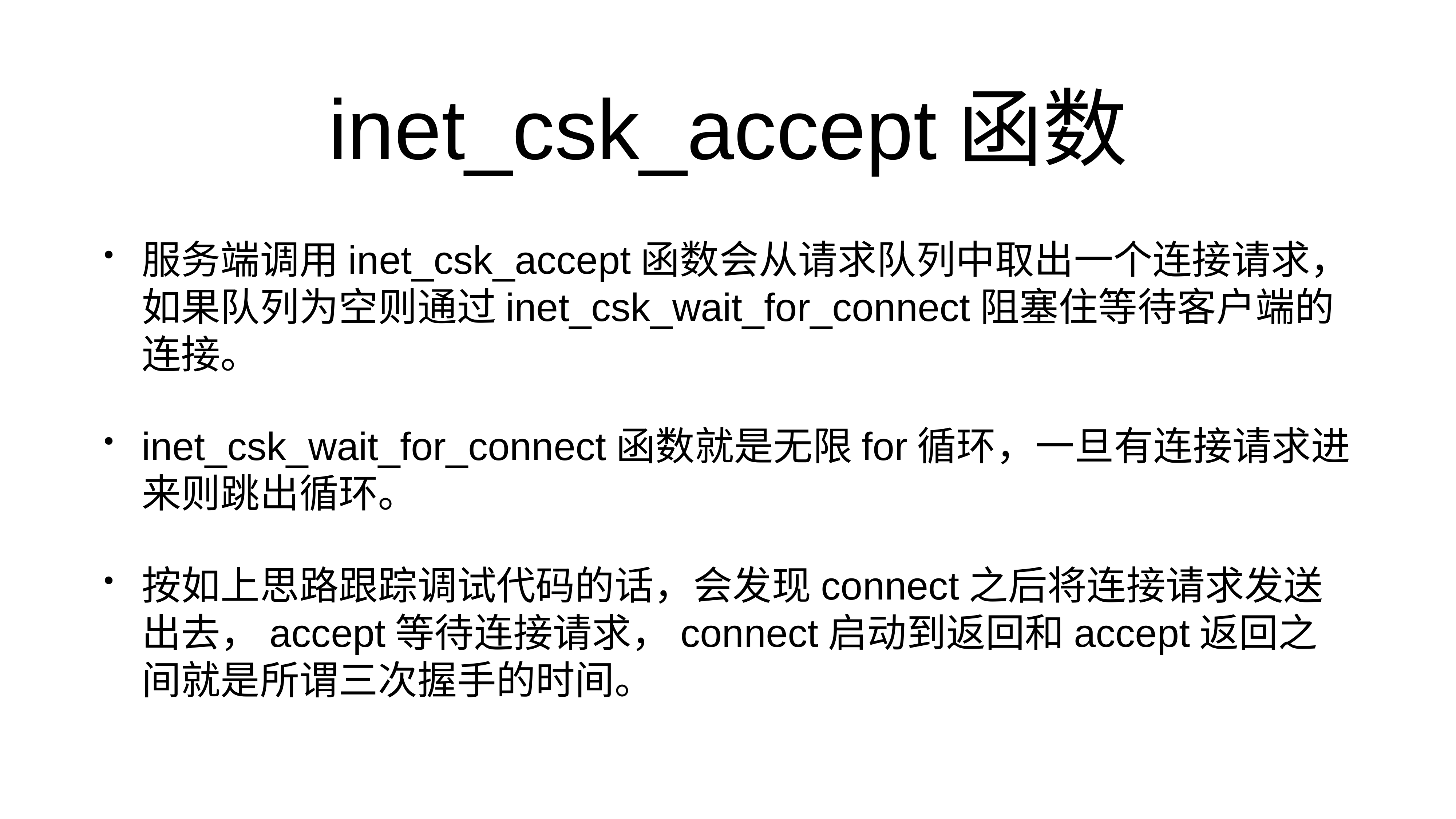

# inet_csk_accept函数
服务端调用inet_csk_accept函数会从请求队列中取出一个连接请求，如果队列为空则通过inet_csk_wait_for_connect阻塞住等待客户端的连接。
inet_csk_wait_for_connect函数就是无限for循环，一旦有连接请求进来则跳出循环。
按如上思路跟踪调试代码的话，会发现connect之后将连接请求发送出去，accept等待连接请求，connect启动到返回和accept返回之间就是所谓三次握手的时间。